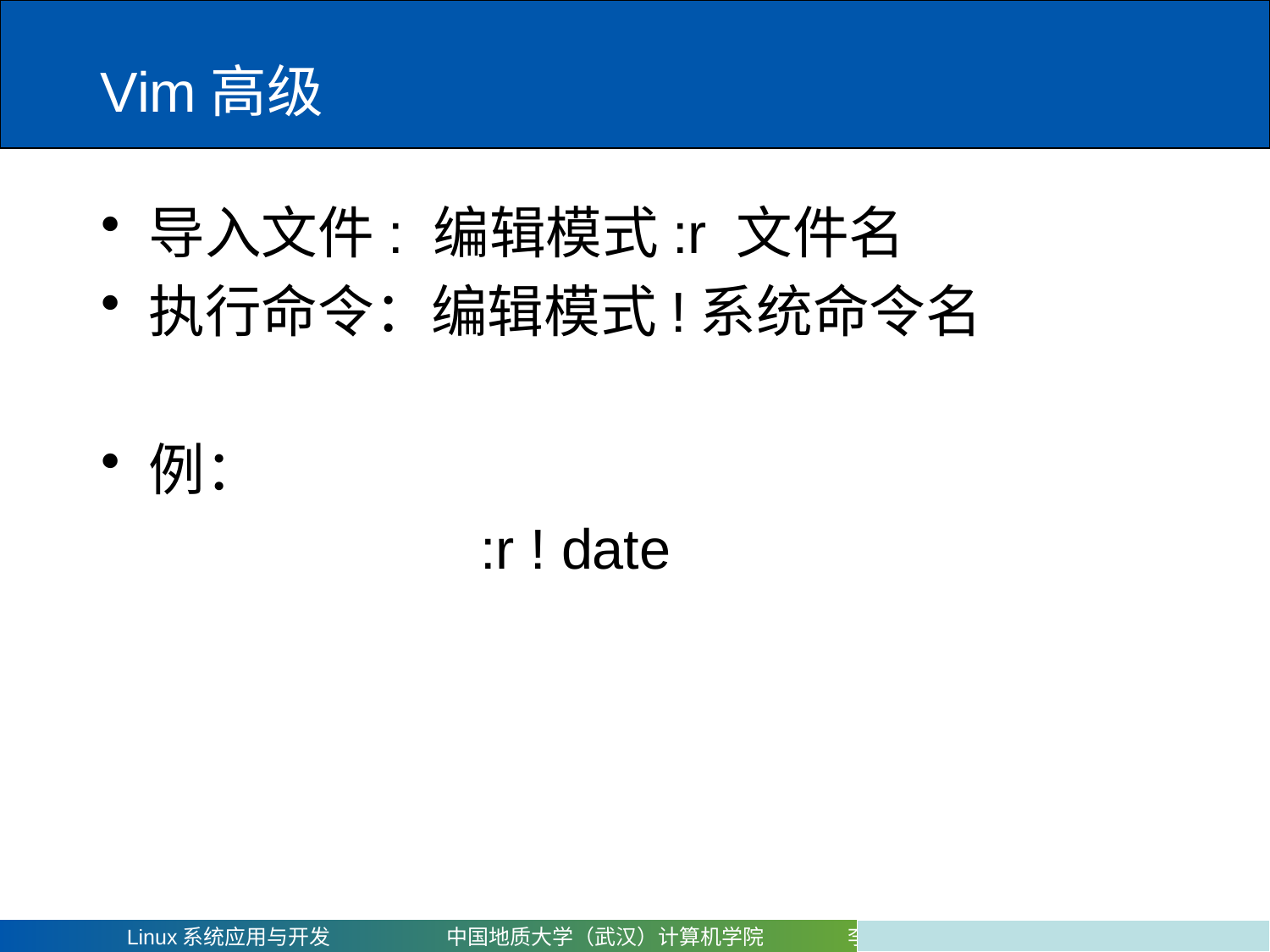

# Vim高级
导入文件: 编辑模式:r 文件名
执行命令：编辑模式!系统命令名

例：
		        :r ! date